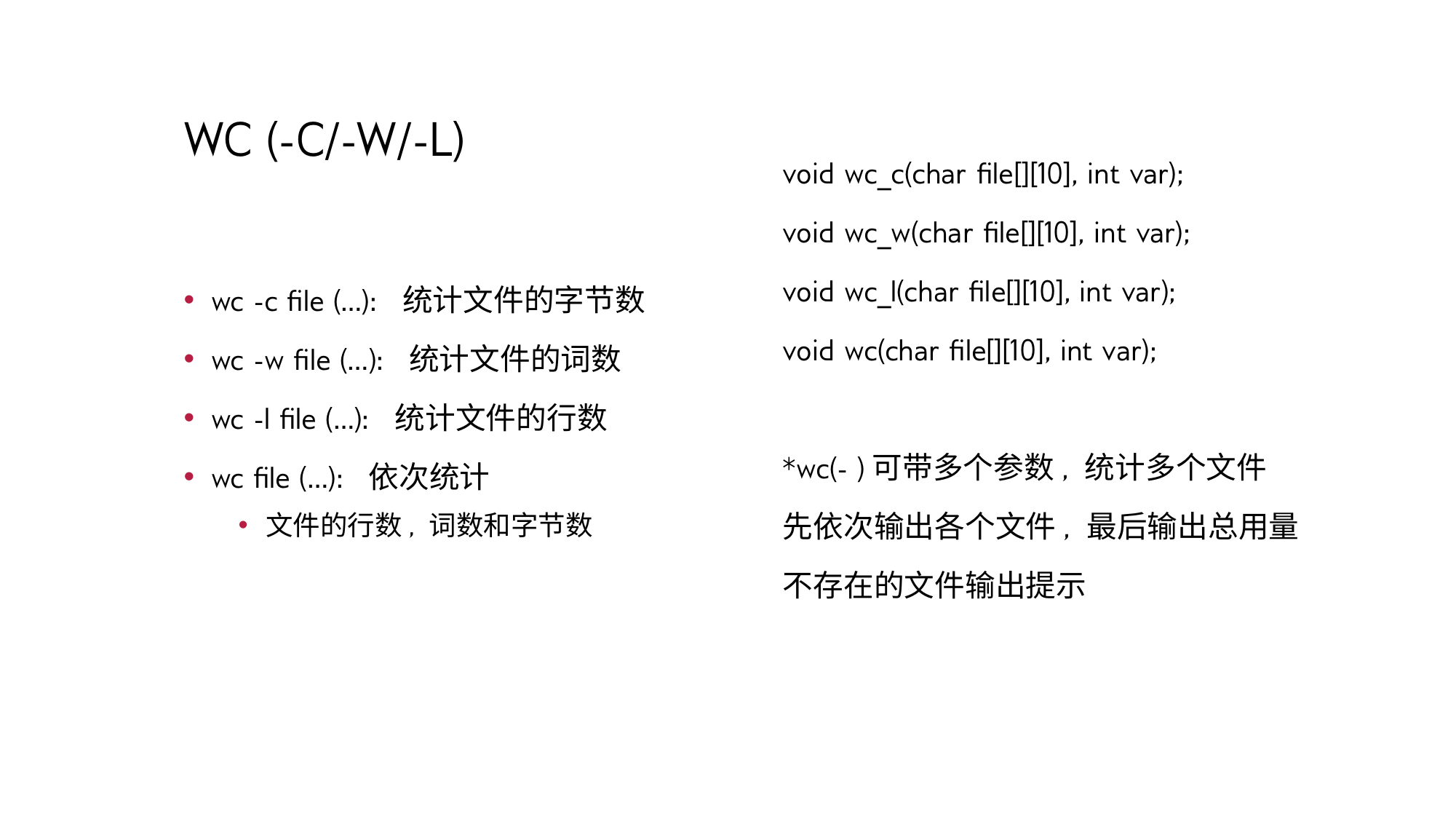

# WC (-c/-W/-L)
void wc_c(char file[][10], int var);
void wc_w(char file[][10], int var);
void wc_l(char file[][10], int var);
void wc(char file[][10], int var);

*wc(- )可带多个参数, 统计多个文件
先依次输出各个文件, 最后输出总用量
不存在的文件输出提示

wc -c file (…):  统计文件的字节数
wc -w file (…):  统计文件的词数
wc -l file (…):  统计文件的行数
wc file (…):  依次统计
文件的行数, 词数和字节数